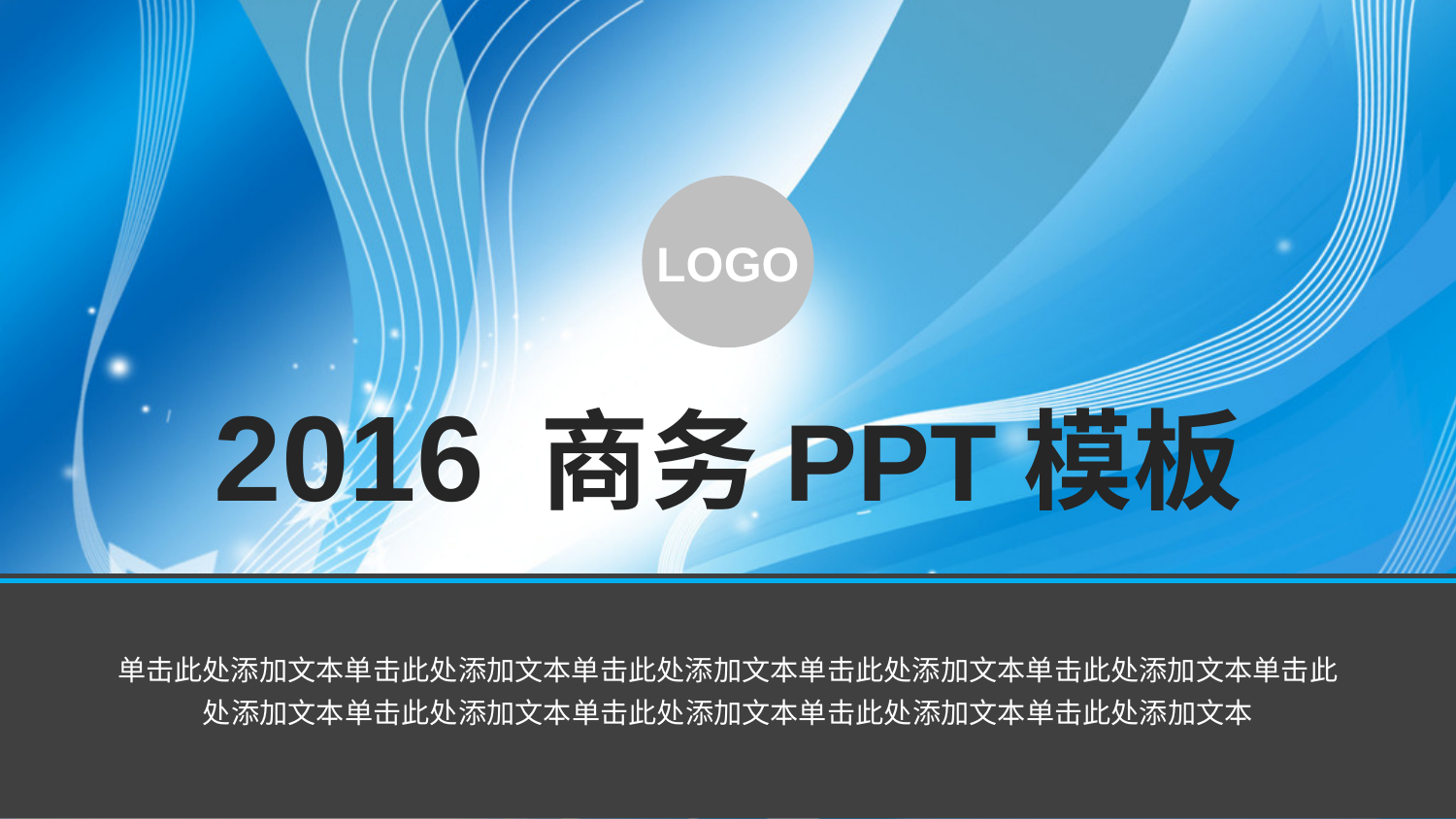

LOGO
# 2016 商务PPT模板
单击此处添加文本单击此处添加文本单击此处添加文本单击此处添加文本单击此处添加文本单击此处添加文本单击此处添加文本单击此处添加文本单击此处添加文本单击此处添加文本